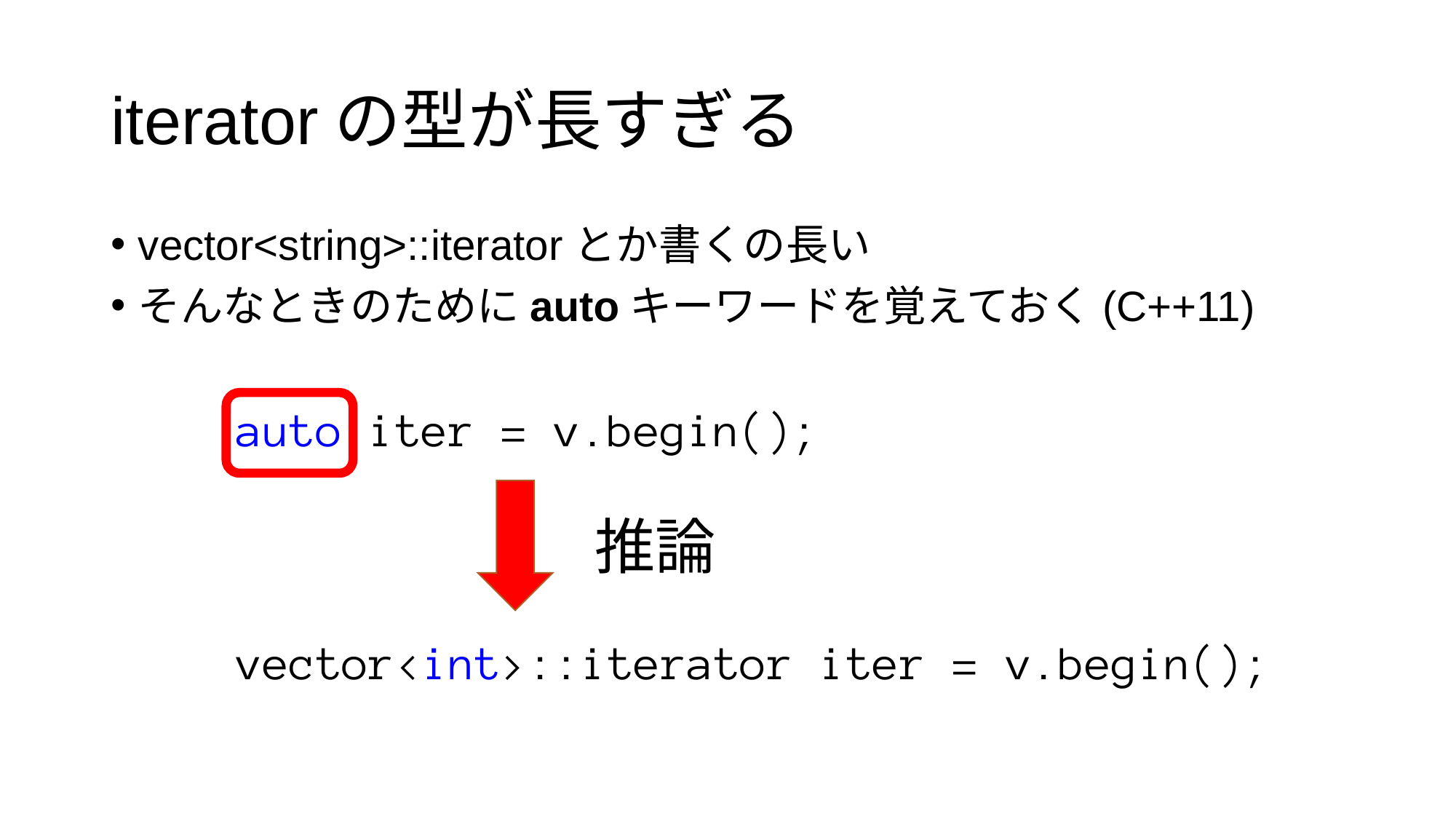

# iteratorの型が長すぎる
vector<string>::iteratorとか書くの長い
そんなときのためにautoキーワードを覚えておく(C++11)
auto iter = v.begin();

vector<int>::iterator iter = v.begin();

推論